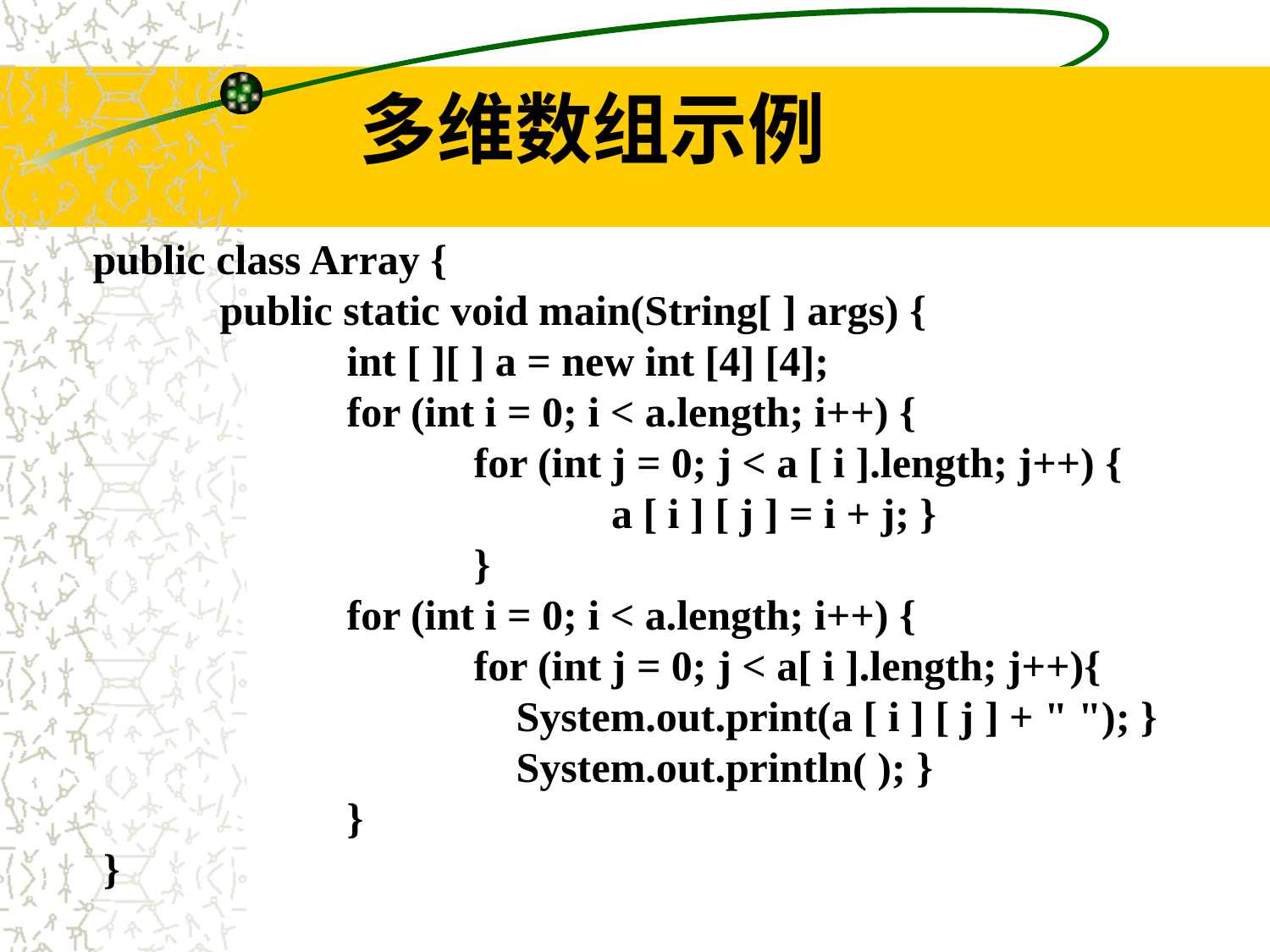

# 多维数组示例
public class Array {
	public static void main(String[ ] args) {
		int [ ][ ] a = new int [4] [4];
		for (int i = 0; i < a.length; i++) {
			for (int j = 0; j < a [ i ].length; j++) {
				 a [ i ] [ j ] = i + j; }
			}
		for (int i = 0; i < a.length; i++) {
			for (int j = 0; j < a[ i ].length; j++){
			    System.out.print(a [ i ] [ j ] + " "); } 				    System.out.println( ); }
		}
 }
31